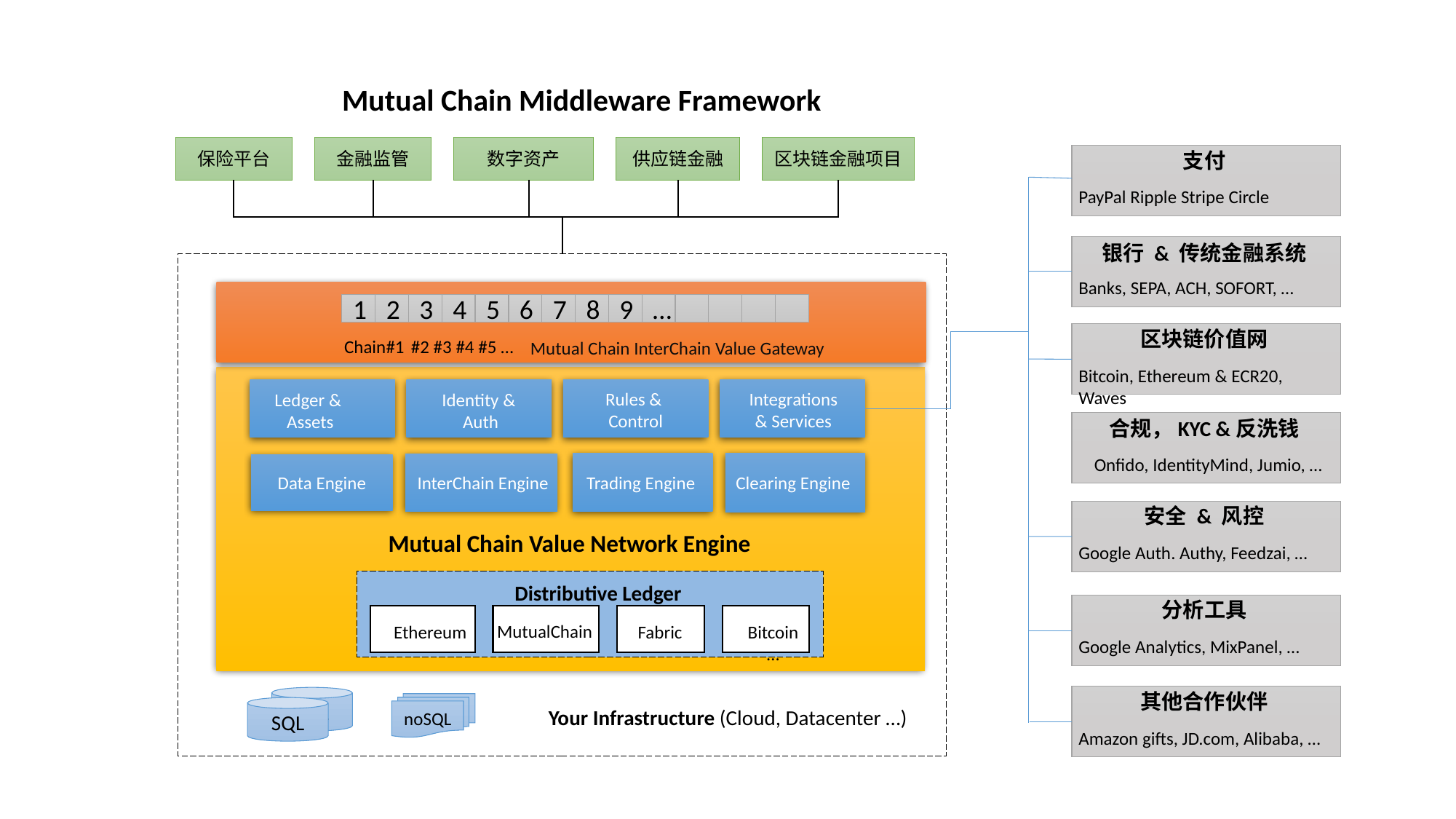

Mutual Chain Middleware Framework
保险平台
金融监管
数字资产
供应链金融
区块链金融项目
支付

PayPal Ripple Stripe Circle
银行 & 传统金融系统

Banks, SEPA, ACH, SOFORT, …
区块链价值网

Bitcoin, Ethereum & ECR20, Waves
合规，KYC &反洗钱

Onfido, IdentityMind, Jumio, …
安全 & 风控

Google Auth. Authy, Feedzai, …
分析工具

Google Analytics, MixPanel, …
其他合作伙伴

Amazon gifts, JD.com, Alibaba, …

1
2
3
4
5
6
7
8
9
…

#2 #3 #4 #5 …
Chain#1
Mutual Chain InterChain Value Gateway

Rules &
Control
Integrations
& Services
Ledger &
Assets
Identity &
Auth

Data Engine
InterChain Engine
Trading Engine
Clearing Engine
Mutual Chain Value Network Engine

Distributive Ledger

MutualChain
Ethereum
Fabric
Bitcoin …
SQL
noSQL
SQL
Your Infrastructure (Cloud, Datacenter …)